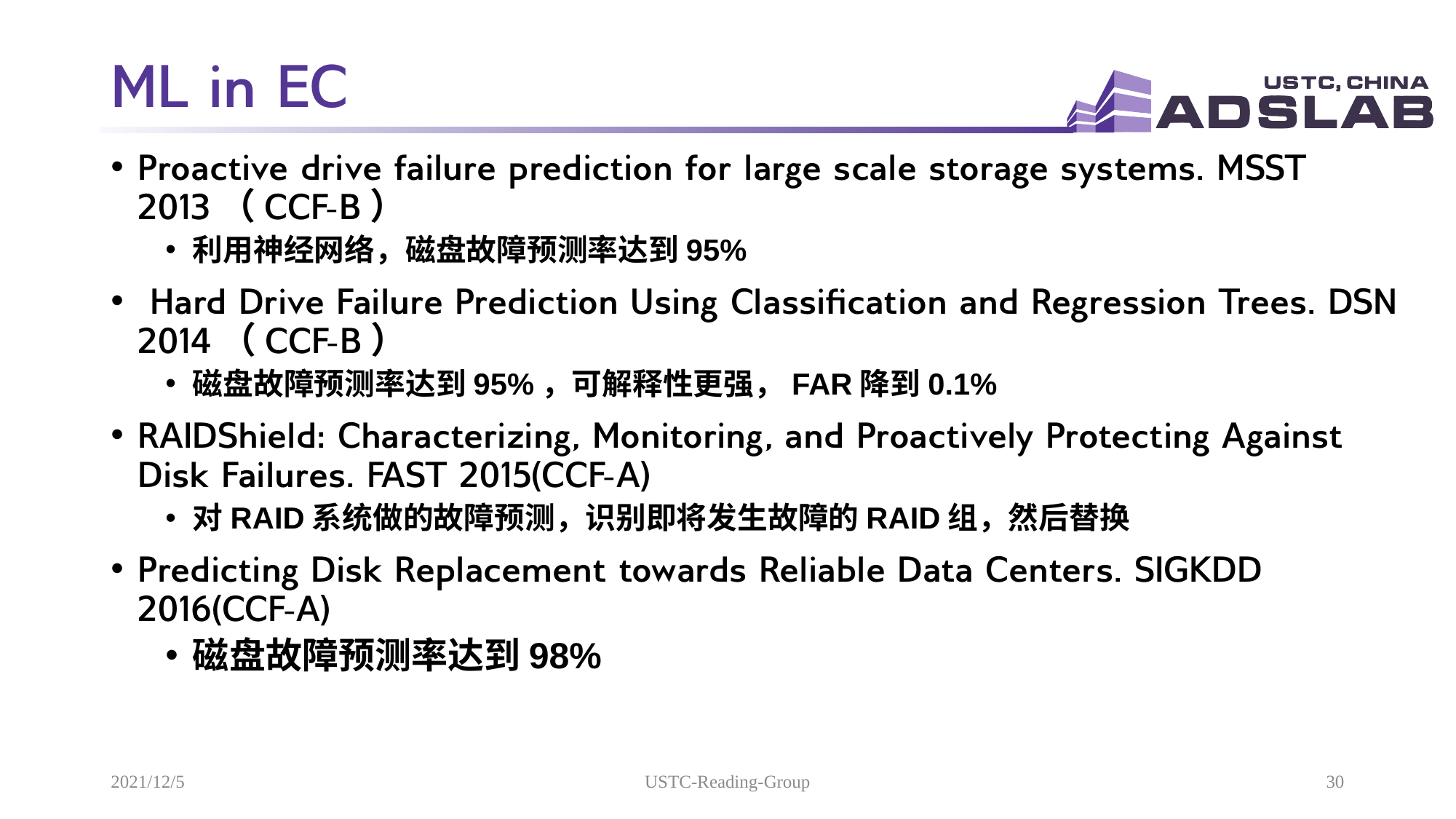

# ML in EC
Proactive drive failure prediction for large scale storage systems. MSST 2013（CCF-B）
利用神经网络，磁盘故障预测率达到95%
 Hard Drive Failure Prediction Using Classification and Regression Trees. DSN 2014（CCF-B）
磁盘故障预测率达到95%，可解释性更强，FAR降到0.1%
RAIDShield: Characterizing, Monitoring, and Proactively Protecting Against Disk Failures. FAST 2015(CCF-A)
对RAID系统做的故障预测，识别即将发生故障的RAID组，然后替换
Predicting Disk Replacement towards Reliable Data Centers. SIGKDD 2016(CCF-A)
磁盘故障预测率达到98%
2021/12/5
USTC-Reading-Group
30